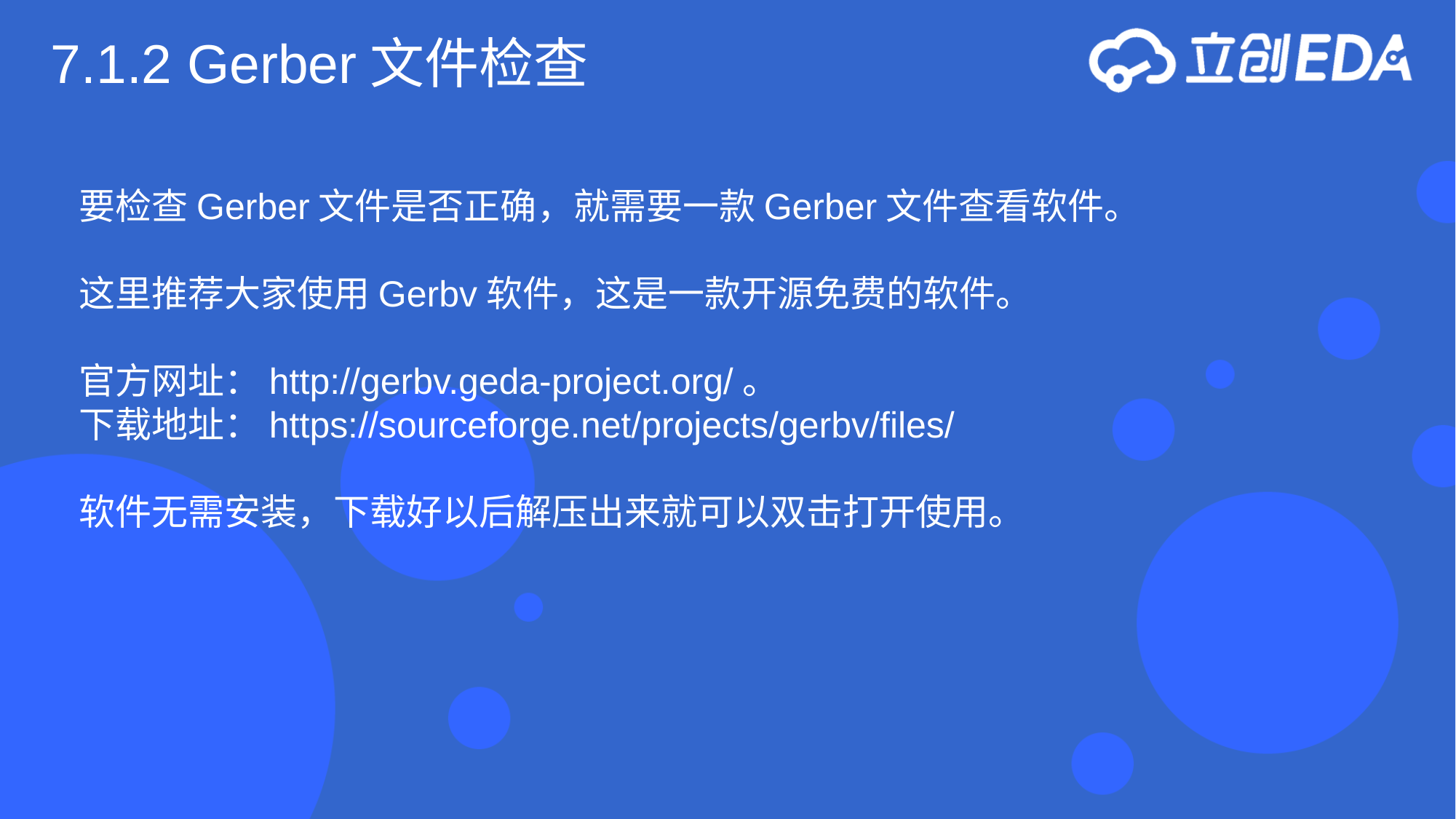

7.1.2 Gerber文件检查
要检查Gerber文件是否正确，就需要一款Gerber文件查看软件。

这里推荐大家使用Gerbv软件，这是一款开源免费的软件。

官方网址：http://gerbv.geda-project.org/。
下载地址：https://sourceforge.net/projects/gerbv/files/

软件无需安装，下载好以后解压出来就可以双击打开使用。